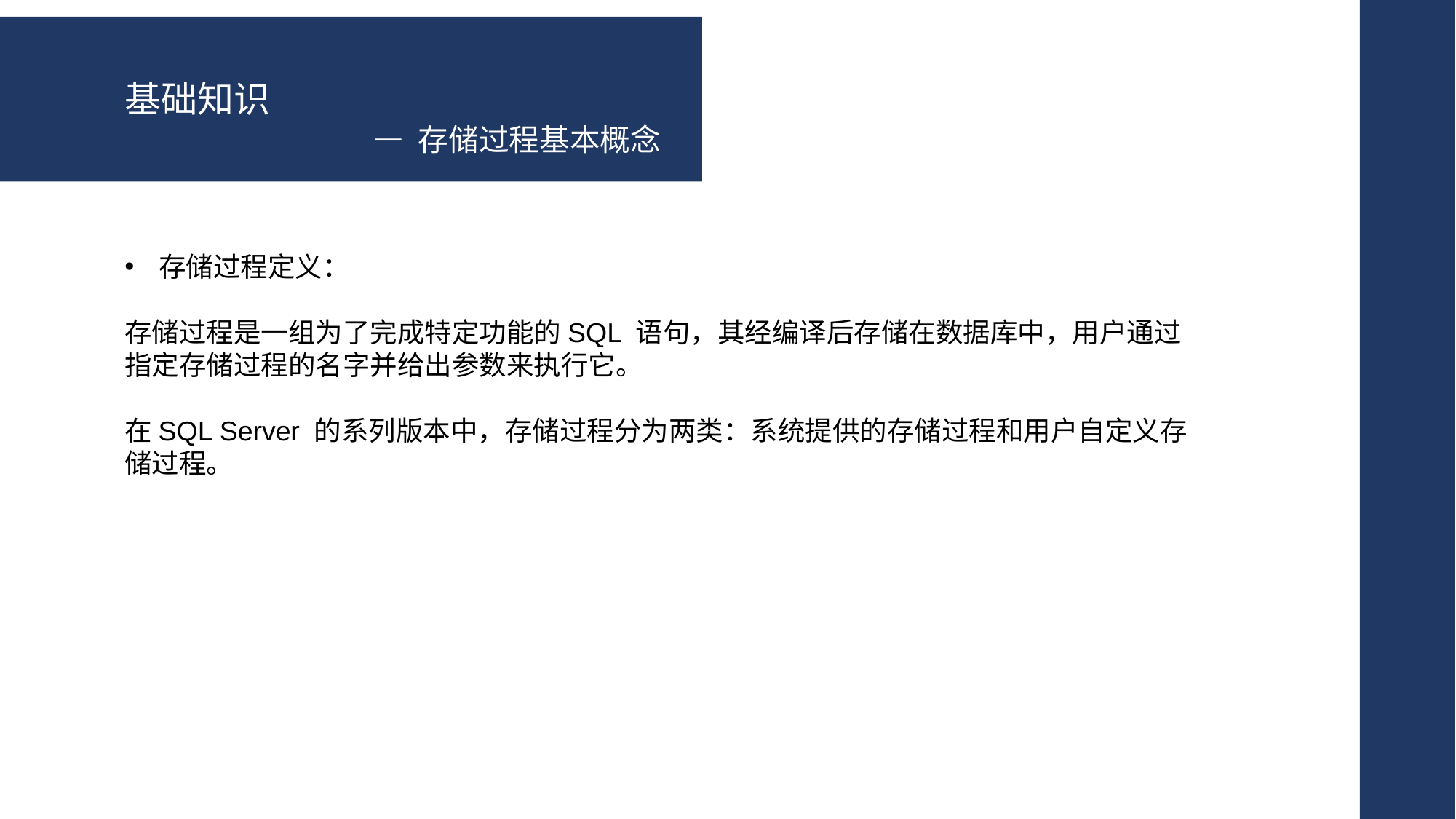

基础知识
— 存储过程基本概念

存储过程定义：

存储过程是一组为了完成特定功能的SQL 语句，其经编译后存储在数据库中，用户通过指定存储过程的名字并给出参数来执行它。

在SQL Server 的系列版本中，存储过程分为两类：系统提供的存储过程和用户自定义存储过程。